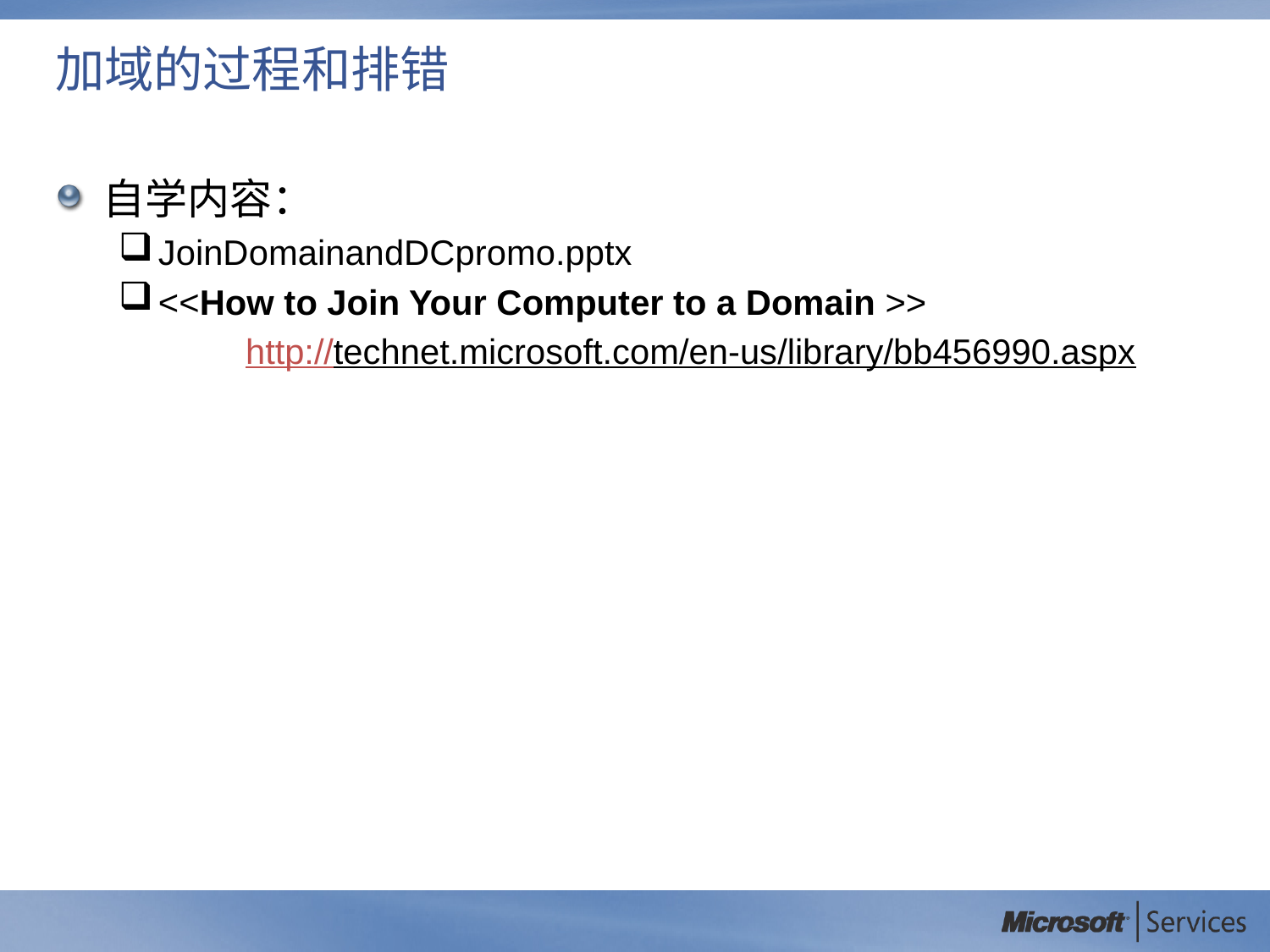

# 加域的过程和排错
自学内容：
JoinDomainandDCpromo.pptx
<<How to Join Your Computer to a Domain >>
	http://technet.microsoft.com/en-us/library/bb456990.aspx